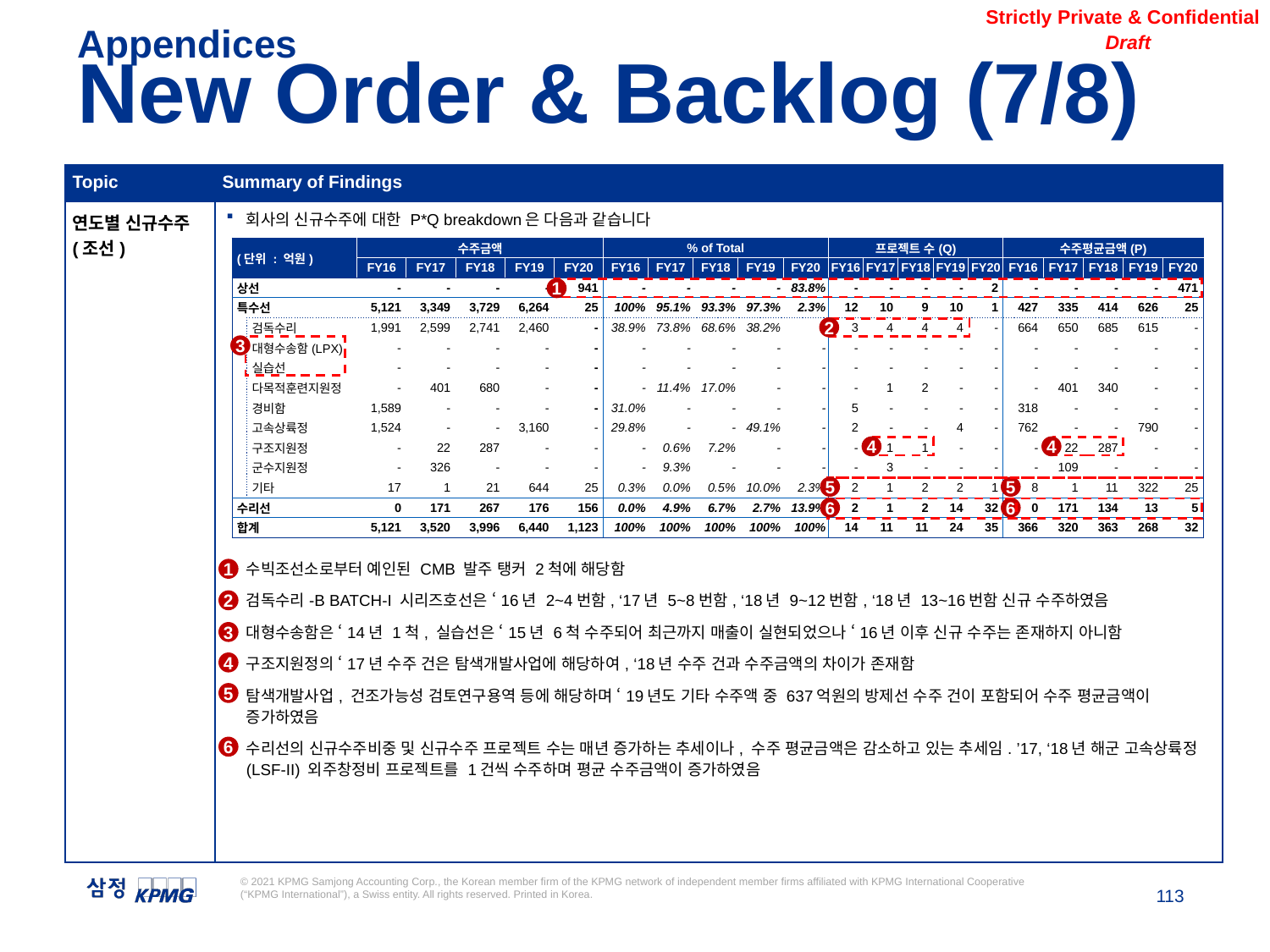

Appendices
New Order & Backlog (7/8)
| Topic | Summary of Findings |
| --- | --- |
| 연도별 신규수주 (조선) | 회사의 신규수주에 대한 P\*Q breakdown은 다음과 같습니다 수빅조선소로부터 예인된 CMB 발주 탱커 2척에 해당함 검독수리-B BATCH-I 시리즈호선은 ‘16년 2~4번함, ‘17년 5~8번함, ‘18년 9~12번함, ‘18년 13~16번함 신규 수주하였음 대형수송함은 ‘14년 1척, 실습선은 ‘15년 6척 수주되어 최근까지 매출이 실현되었으나 ‘16년 이후 신규 수주는 존재하지 아니함 구조지원정의 ‘17년 수주 건은 탐색개발사업에 해당하여, ‘18년 수주 건과 수주금액의 차이가 존재함 탐색개발사업, 건조가능성 검토연구용역 등에 해당하며 ‘19년도 기타 수주액 중 637억원의 방제선 수주 건이 포함되어 수주 평균금액이 증가하였음 수리선의 신규수주비중 및 신규수주 프로젝트 수는 매년 증가하는 추세이나, 수주 평균금액은 감소하고 있는 추세임. ’17, ‘18년 해군 고속상륙정(LSF-II) 외주창정비 프로젝트를 1건씩 수주하며 평균 수주금액이 증가하였음 |
| (단위 : 억원) |  | 수주금액 |  |  |  |  | % of Total |  |  |  |  | 프로젝트 수(Q) |  |  |  |  | 수주평균금액(P) |  |  |  |  |
| --- | --- | --- | --- | --- | --- | --- | --- | --- | --- | --- | --- | --- | --- | --- | --- | --- | --- | --- | --- | --- | --- |
|  |  | FY16 | FY17 | FY18 | FY19 | FY20 | FY16 | FY17 | FY18 | FY19 | FY20 | FY16 | FY17 | FY18 | FY19 | FY20 | FY16 | FY17 | FY18 | FY19 | FY20 |
| 상선 |  | - | - | - | - | 941 | - | - | - | - | 83.8% | - | - | - | - | 2 | - | - | - | - | 471 |
| 특수선 |  | 5,121 | 3,349 | 3,729 | 6,264 | 25 | 100% | 95.1% | 93.3% | 97.3% | 2.3% | 12 | 10 | 9 | 10 | 1 | 427 | 335 | 414 | 626 | 25 |
|  | 검독수리 | 1,991 | 2,599 | 2,741 | 2,460 | - | 38.9% | 73.8% | 68.6% | 38.2% | - | 3 | 4 | 4 | 4 | - | 664 | 650 | 685 | 615 | - |
|  | 대형수송함(LPX) | - | - | - | - | - | - | - | - | - | - | - | - | - | - | - | - | - | - | - | - |
|  | 실습선 | - | - | - | - | - | - | - | - | - | - | - | - | - | - | - | - | - | - | - | - |
|  | 다목적훈련지원정 | - | 401 | 680 | - | - | - | 11.4% | 17.0% | - | - | - | 1 | 2 | - | - | - | 401 | 340 | - | - |
|  | 경비함 | 1,589 | - | - | - | - | 31.0% | - | - | - | - | 5 | - | - | - | - | 318 | - | - | - | - |
|  | 고속상륙정 | 1,524 | - | - | 3,160 | - | 29.8% | - | - | 49.1% | - | 2 | - | - | 4 | - | 762 | - | - | 790 | - |
|  | 구조지원정 | - | 22 | 287 | - | - | - | 0.6% | 7.2% | - | - | - | 1 | 1 | - | - | - | 22 | 287 | - | - |
|  | 군수지원정 | - | 326 | - | - | - | - | 9.3% | - | - | - | - | 3 | - | - | - | - | 109 | - | - | - |
|  | 기타 | 17 | 1 | 21 | 644 | 25 | 0.3% | 0.0% | 0.5% | 10.0% | 2.3% | 2 | 1 | 2 | 2 | 1 | 8 | 1 | 11 | 322 | 25 |
| 수리선 |  | 0 | 171 | 267 | 176 | 156 | 0.0% | 4.9% | 6.7% | 2.7% | 13.9% | 2 | 1 | 2 | 14 | 32 | 0 | 171 | 134 | 13 | 5 |
| 합계 |  | 5,121 | 3,520 | 3,996 | 6,440 | 1,123 | 100% | 100% | 100% | 100% | 100% | 14 | 11 | 11 | 24 | 35 | 366 | 320 | 363 | 268 | 32 |
1

2

3

4
4

5
5

6
6

1
2
3
4
5
6